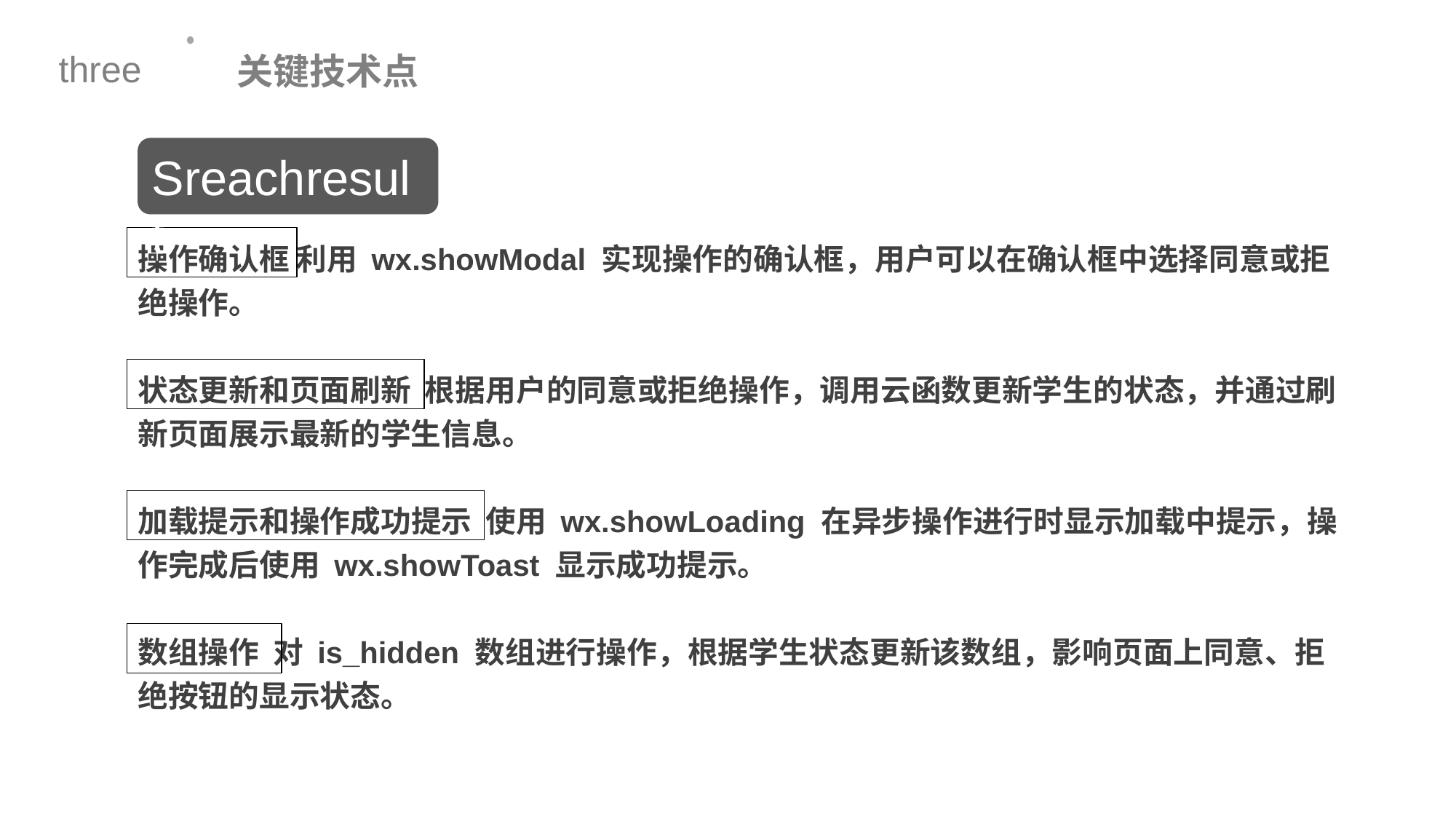

关键技术点

three
Sreachresult
操作确认框 利用 wx.showModal 实现操作的确认框，用户可以在确认框中选择同意或拒绝操作。

状态更新和页面刷新  根据用户的同意或拒绝操作，调用云函数更新学生的状态，并通过刷新页面展示最新的学生信息。

加载提示和操作成功提示  使用 wx.showLoading 在异步操作进行时显示加载中提示，操作完成后使用 wx.showToast 显示成功提示。

数组操作  对 is_hidden 数组进行操作，根据学生状态更新该数组，影响页面上同意、拒绝按钮的显示状态。